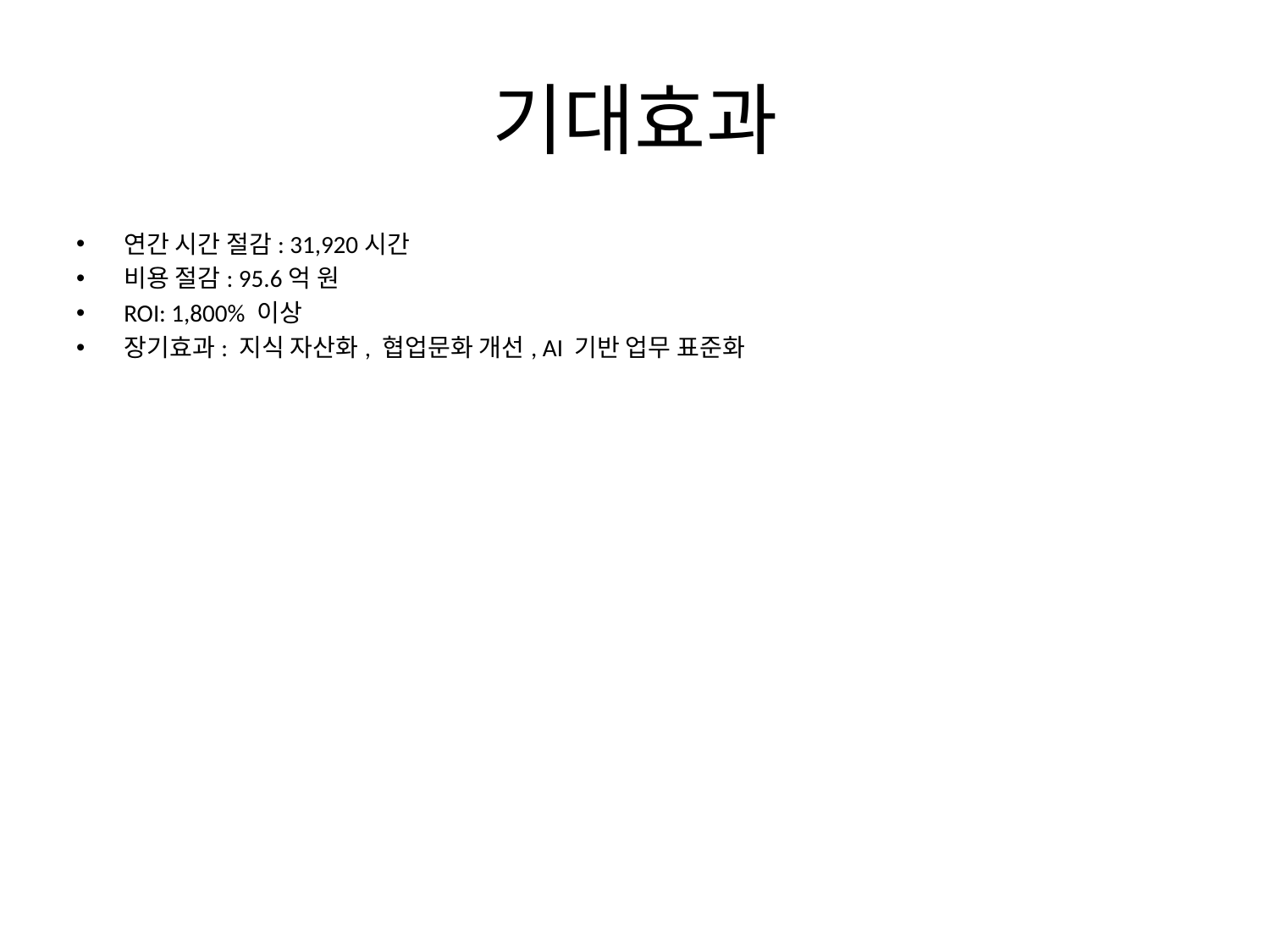

# 기대효과
연간 시간 절감: 31,920시간
비용 절감: 95.6억 원
ROI: 1,800% 이상
장기효과: 지식 자산화, 협업문화 개선, AI 기반 업무 표준화